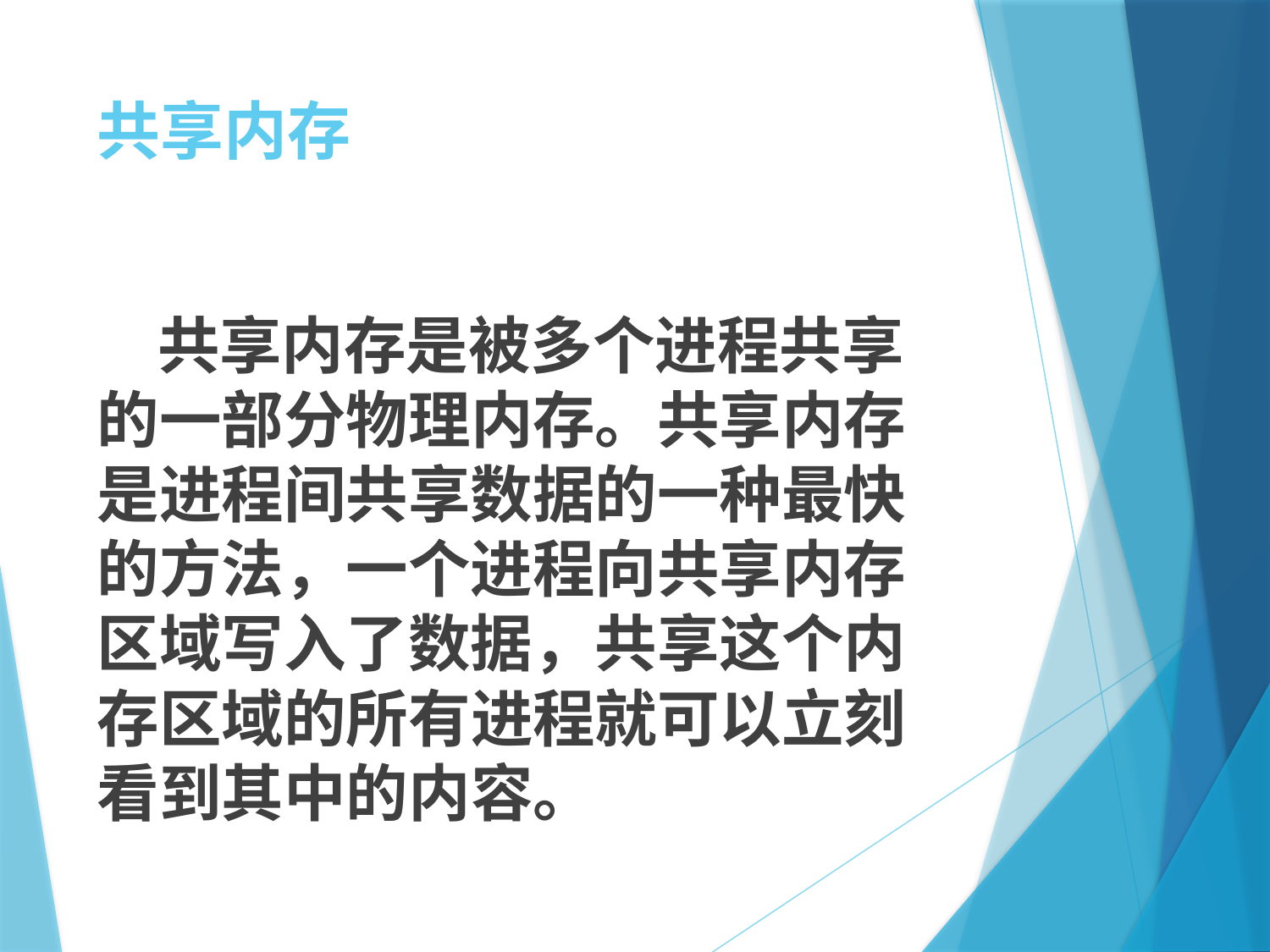

# 共享内存
共享内存是被多个进程共享的一部分物理内存。共享内存是进程间共享数据的一种最快的方法，一个进程向共享内存区域写入了数据，共享这个内存区域的所有进程就可以立刻看到其中的内容。